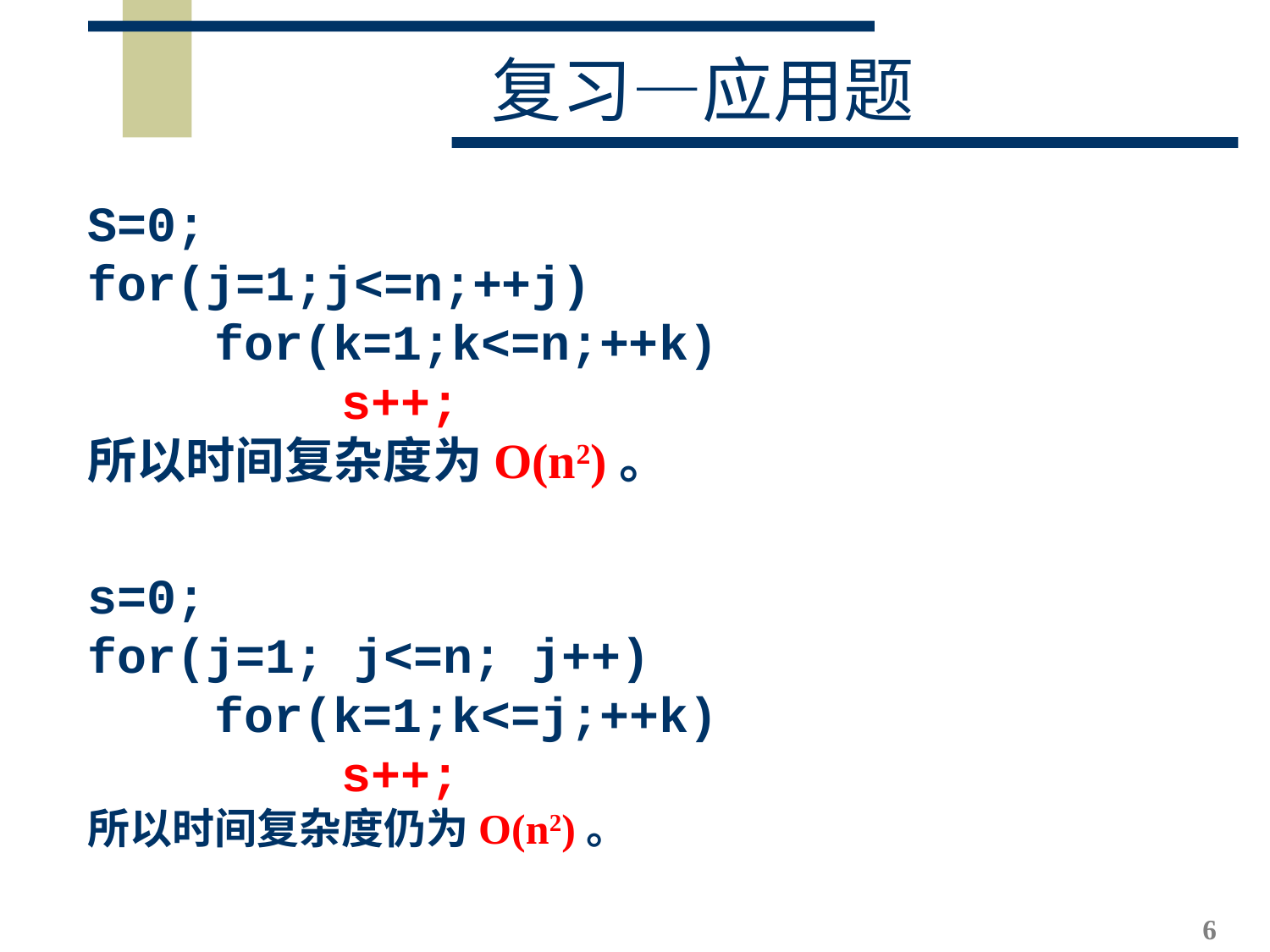

复习—应用题
S=0;
for(j=1;j<=n;++j)
	for(k=1;k<=n;++k)
		s++;
所以时间复杂度为O(n2)。

s=0;
for(j=1; j<=n; j++)
	for(k=1;k<=j;++k)
		s++;
所以时间复杂度仍为O(n2)。